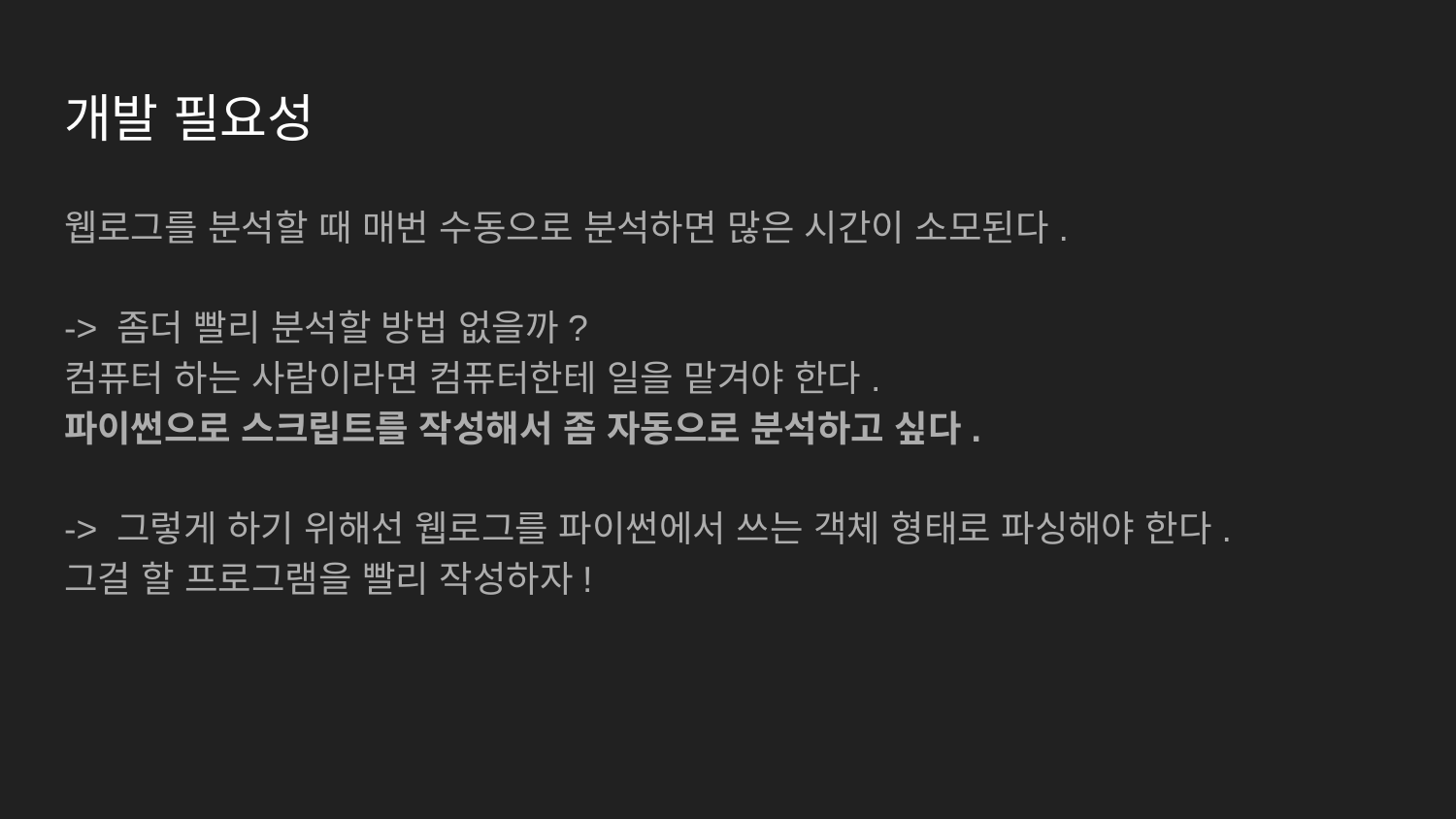

# 개발 필요성
웹로그를 분석할 때 매번 수동으로 분석하면 많은 시간이 소모된다.

-> 좀더 빨리 분석할 방법 없을까?
컴퓨터 하는 사람이라면 컴퓨터한테 일을 맡겨야 한다.
파이썬으로 스크립트를 작성해서 좀 자동으로 분석하고 싶다.

-> 그렇게 하기 위해선 웹로그를 파이썬에서 쓰는 객체 형태로 파싱해야 한다.
그걸 할 프로그램을 빨리 작성하자!